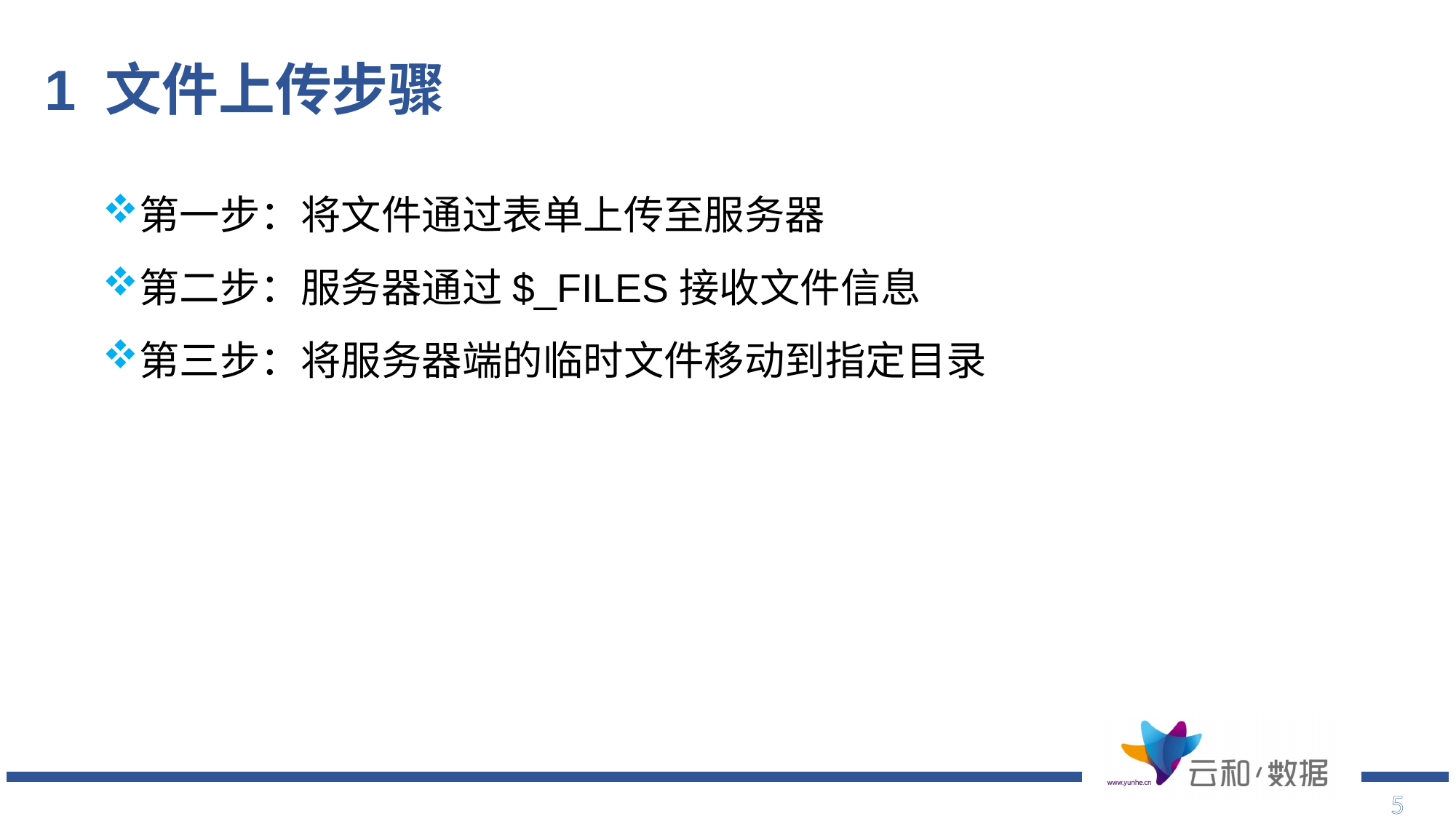

1 文件上传步骤

第一步：将文件通过表单上传至服务器
第二步：服务器通过$_FILES接收文件信息
第三步：将服务器端的临时文件移动到指定目录